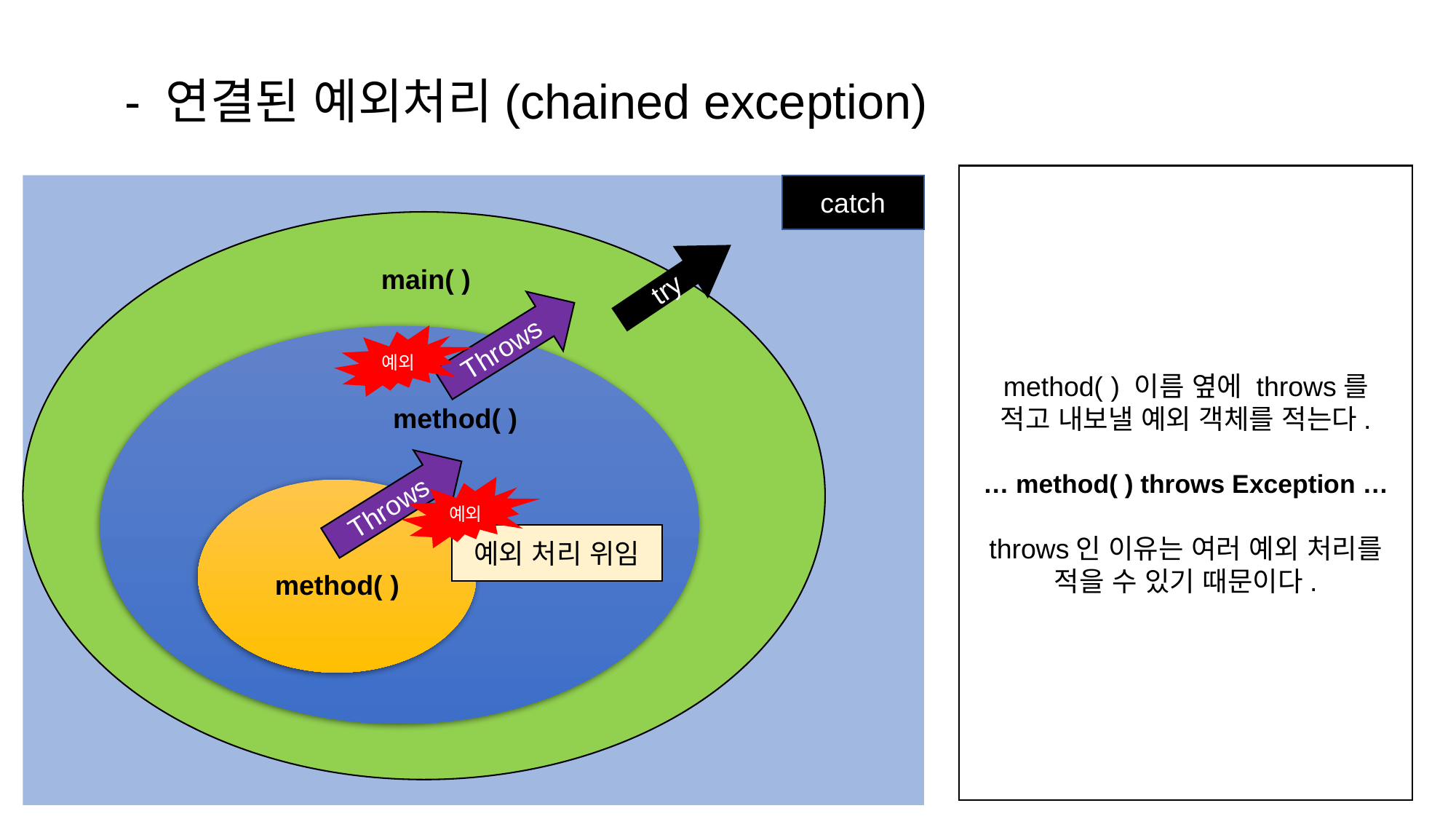

# - 연결된 예외처리(chained exception)
method( ) 이름 옆에 throws를
적고 내보낼 예외 객체를 적는다.

… method( ) throws Exception …

throws인 이유는 여러 예외 처리를
적을 수 있기 때문이다.

catch

try
main( )
Throws
예외

method( )
Throws
예외

예외 처리 위임
method( )